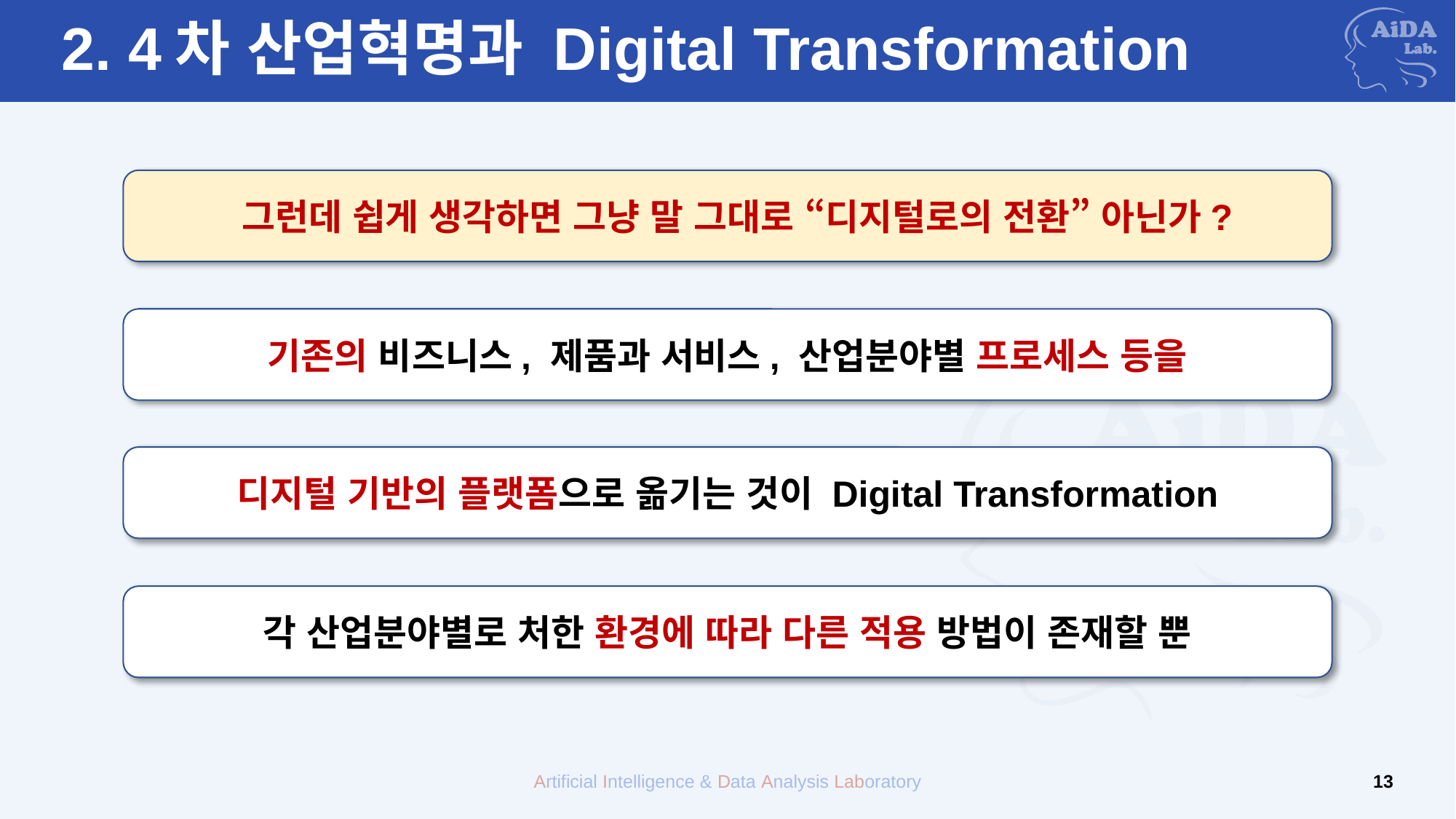

# 2. 4차 산업혁명과 Digital Transformation
 그런데 쉽게 생각하면 그냥 말 그대로 “디지털로의 전환” 아닌가?
기존의 비즈니스, 제품과 서비스, 산업분야별 프로세스 등을
디지털 기반의 플랫폼으로 옮기는 것이 Digital Transformation
각 산업분야별로 처한 환경에 따라 다른 적용 방법이 존재할 뿐
Artificial Intelligence & Data Analysis Laboratory
13